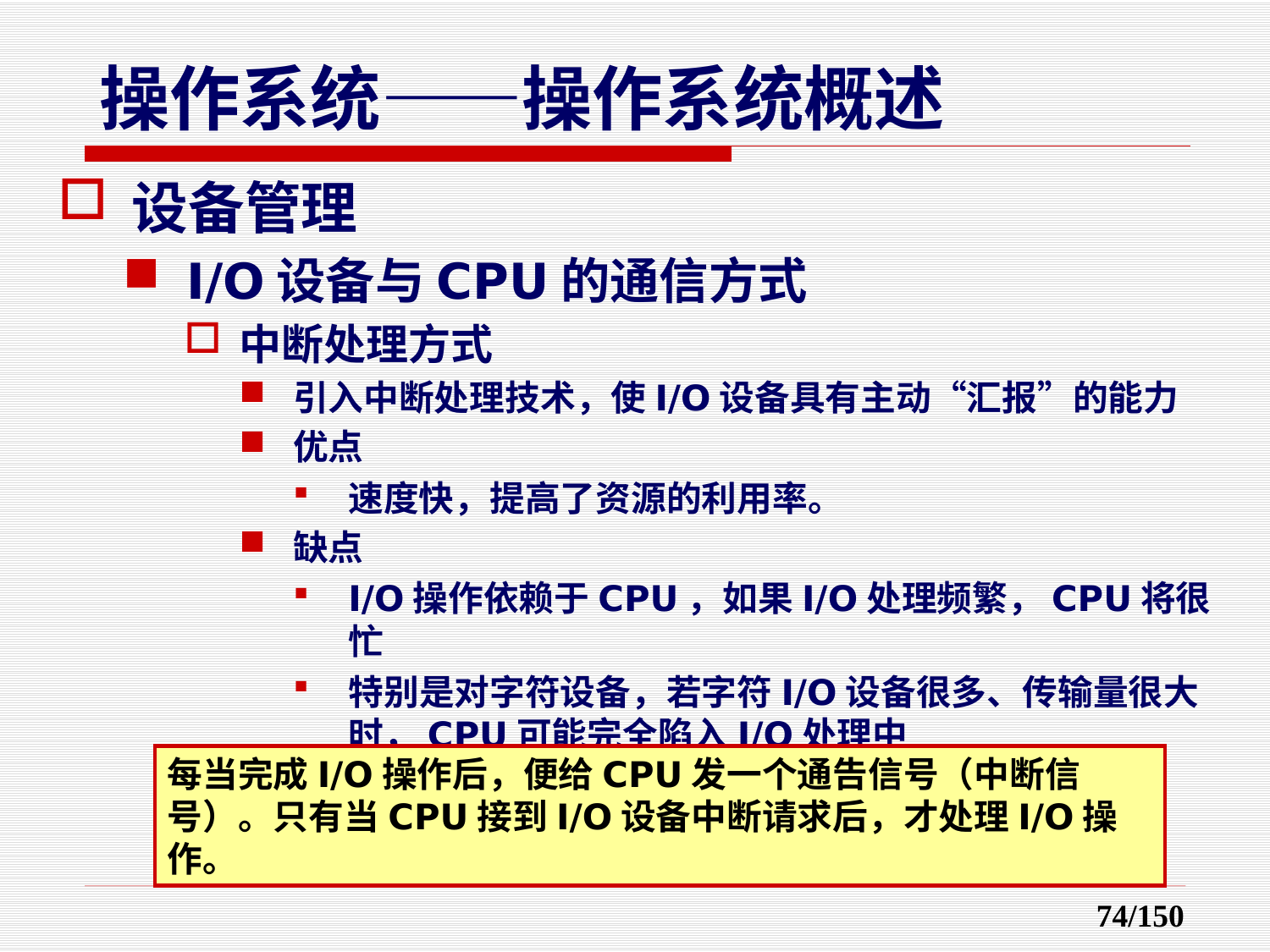

设备管理
I/O设备与CPU的通信方式
中断处理方式
引入中断处理技术，使I/O设备具有主动“汇报”的能力
优点
速度快，提高了资源的利用率。
缺点
I/O操作依赖于CPU，如果I/O处理频繁，CPU将很忙
特别是对字符设备，若字符I/O设备很多、传输量很大时，CPU可能完全陷入I/O处理中
每当完成I/O操作后，便给CPU发一个通告信号（中断信号）。只有当CPU接到I/O设备中断请求后，才处理I/O操作。